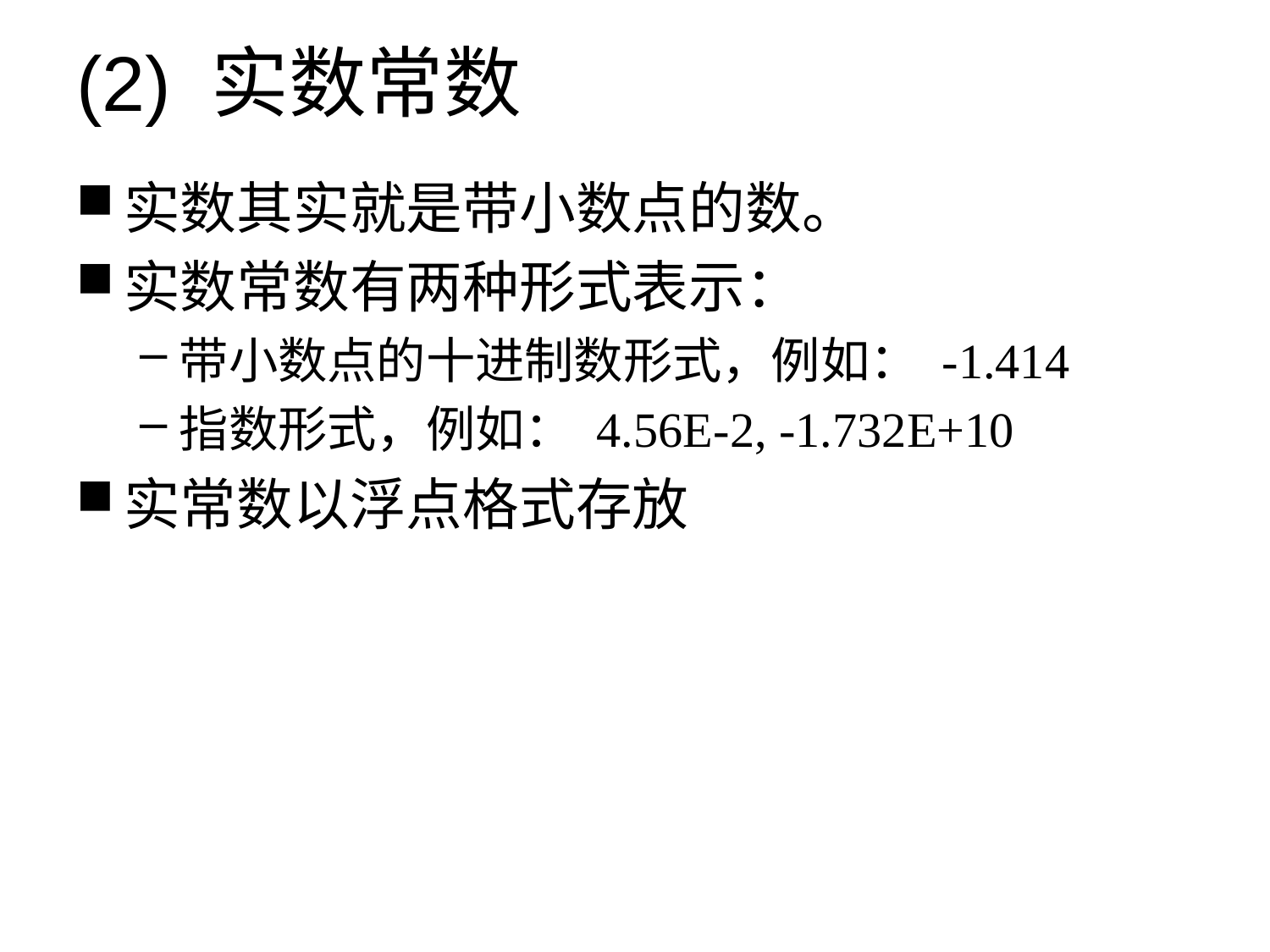

# (2) 实数常数
实数其实就是带小数点的数。
实数常数有两种形式表示：
带小数点的十进制数形式，例如： -1.414
指数形式，例如： 4.56E-2, -1.732E+10
实常数以浮点格式存放